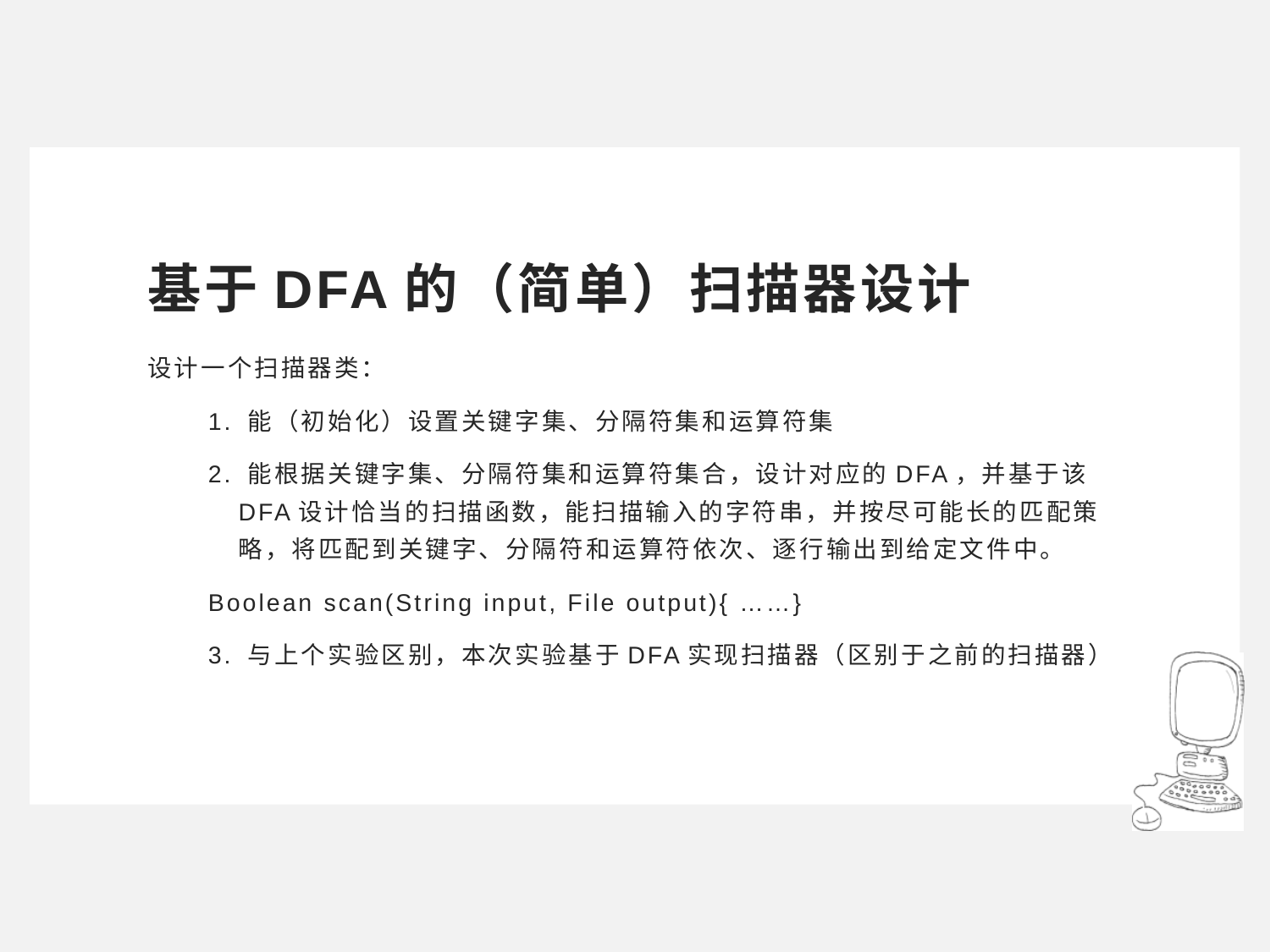

# 基于DFA的（简单）扫描器设计
设计一个扫描器类：
1. 能（初始化）设置关键字集、分隔符集和运算符集
2. 能根据关键字集、分隔符集和运算符集合，设计对应的DFA，并基于该DFA设计恰当的扫描函数，能扫描输入的字符串，并按尽可能长的匹配策略，将匹配到关键字、分隔符和运算符依次、逐行输出到给定文件中。
Boolean scan(String input, File output){ ……}
3. 与上个实验区别，本次实验基于DFA实现扫描器（区别于之前的扫描器）